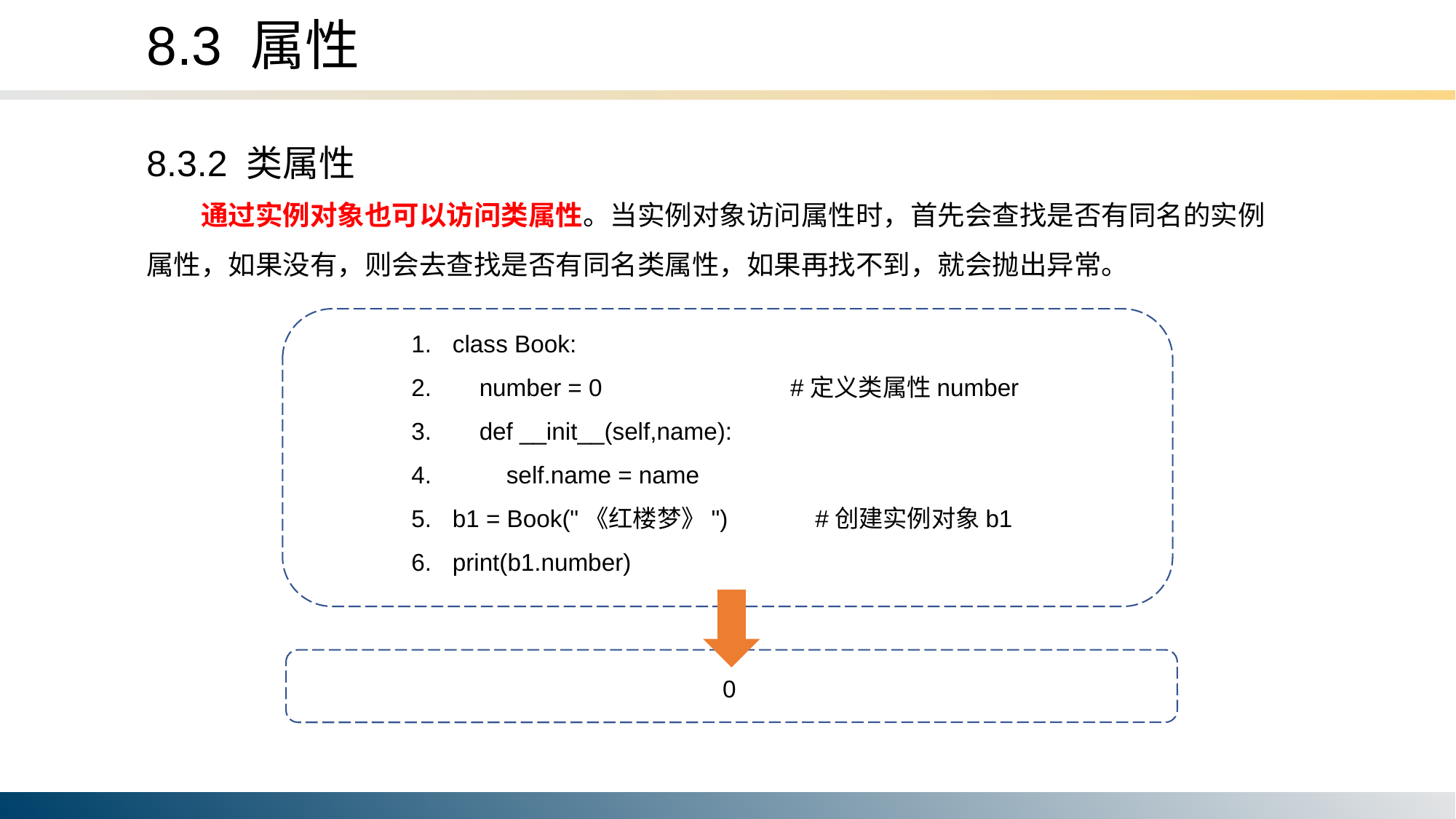

8.3 属性
8.3.2 类属性
通过实例对象也可以访问类属性。当实例对象访问属性时，首先会查找是否有同名的实例属性，如果没有，则会去查找是否有同名类属性，如果再找不到，就会抛出异常。

class Book:
    number = 0                            #定义类属性number
    def __init__(self,name):
        self.name = name
b1 = Book("《红楼梦》")             #创建实例对象b1
print(b1.number)

0